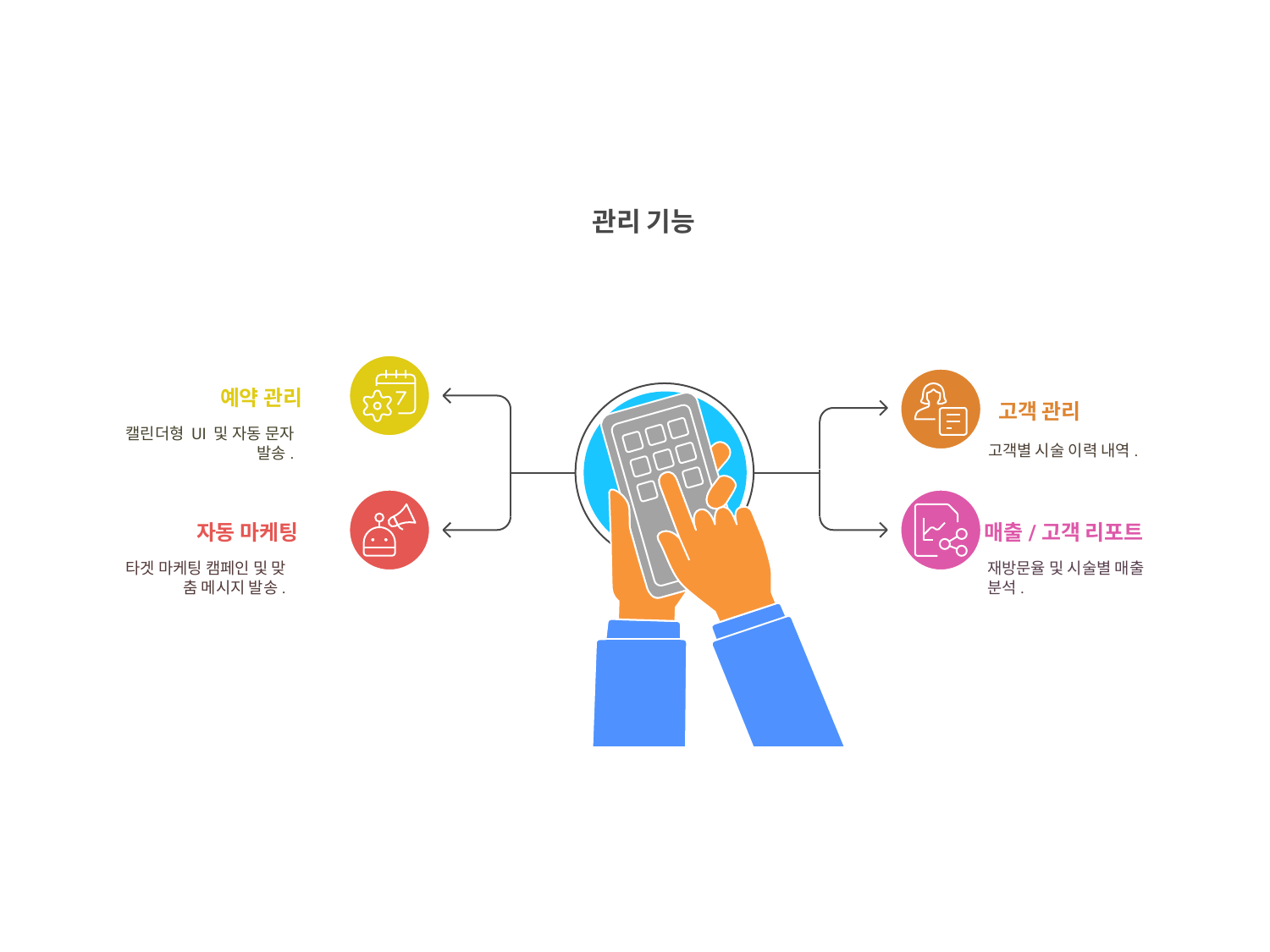

관리 기능

예약 관리

고객 관리

캘린더형 UI 및 자동 문자
발송.
고객별 시술 이력 내역.

자동 마케팅
매출/고객 리포트
타겟 마케팅 캠페인 및 맞
춤 메시지 발송.
재방문율 및 시술별 매출
분석.